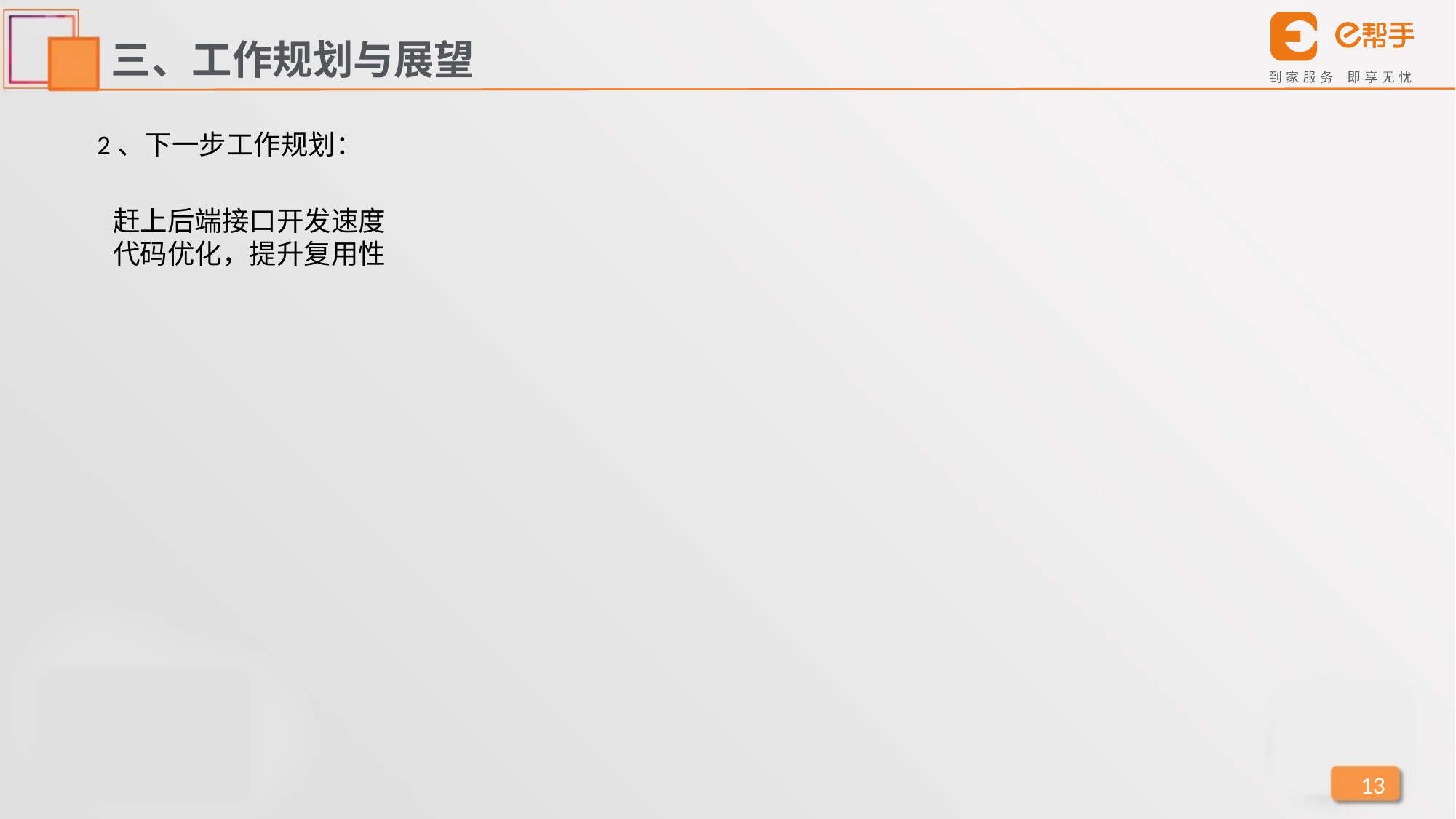

三、工作规划与展望
2、下一步工作规划：
赶上后端接口开发速度
代码优化，提升复用性
13